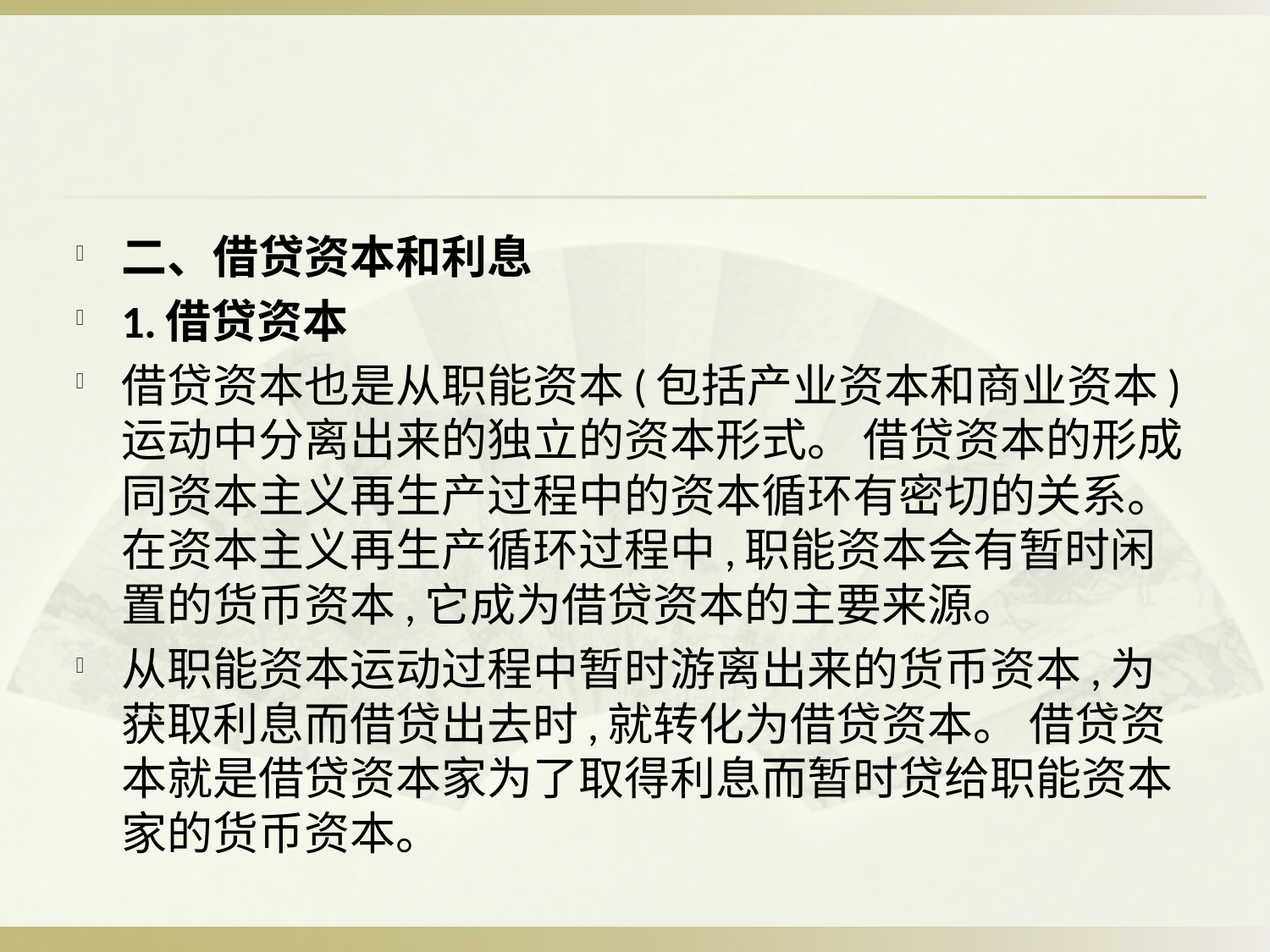

#
二、借贷资本和利息
1.借贷资本
借贷资本也是从职能资本(包括产业资本和商业资本)运动中分离出来的独立的资本形式。 借贷资本的形成同资本主义再生产过程中的资本循环有密切的关系。 在资本主义再生产循环过程中,职能资本会有暂时闲置的货币资本,它成为借贷资本的主要来源。
从职能资本运动过程中暂时游离出来的货币资本,为获取利息而借贷出去时,就转化为借贷资本。 借贷资本就是借贷资本家为了取得利息而暂时贷给职能资本家的货币资本。